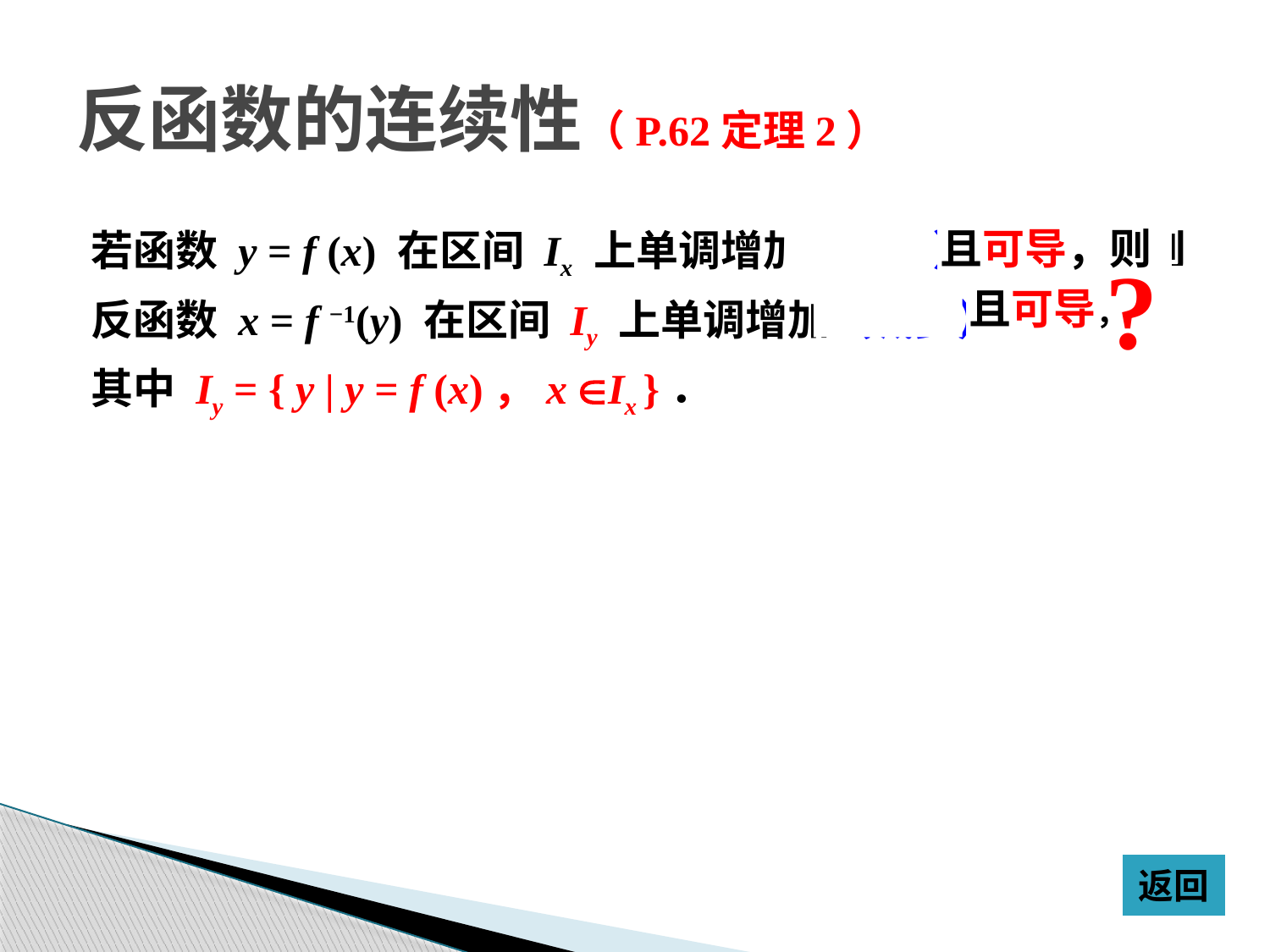

反函数的连续性（P.62定理2）
若函数 y = f (x) 在区间 Ix 上单调增加（减少）且连续，则
反函数 x = f −1(y) 在区间 Iy 上单调增加（减少）且连续，
其中 Iy = { y | y = f (x)，x ∈Ix }．

且可导，则
?
且可导，

返回